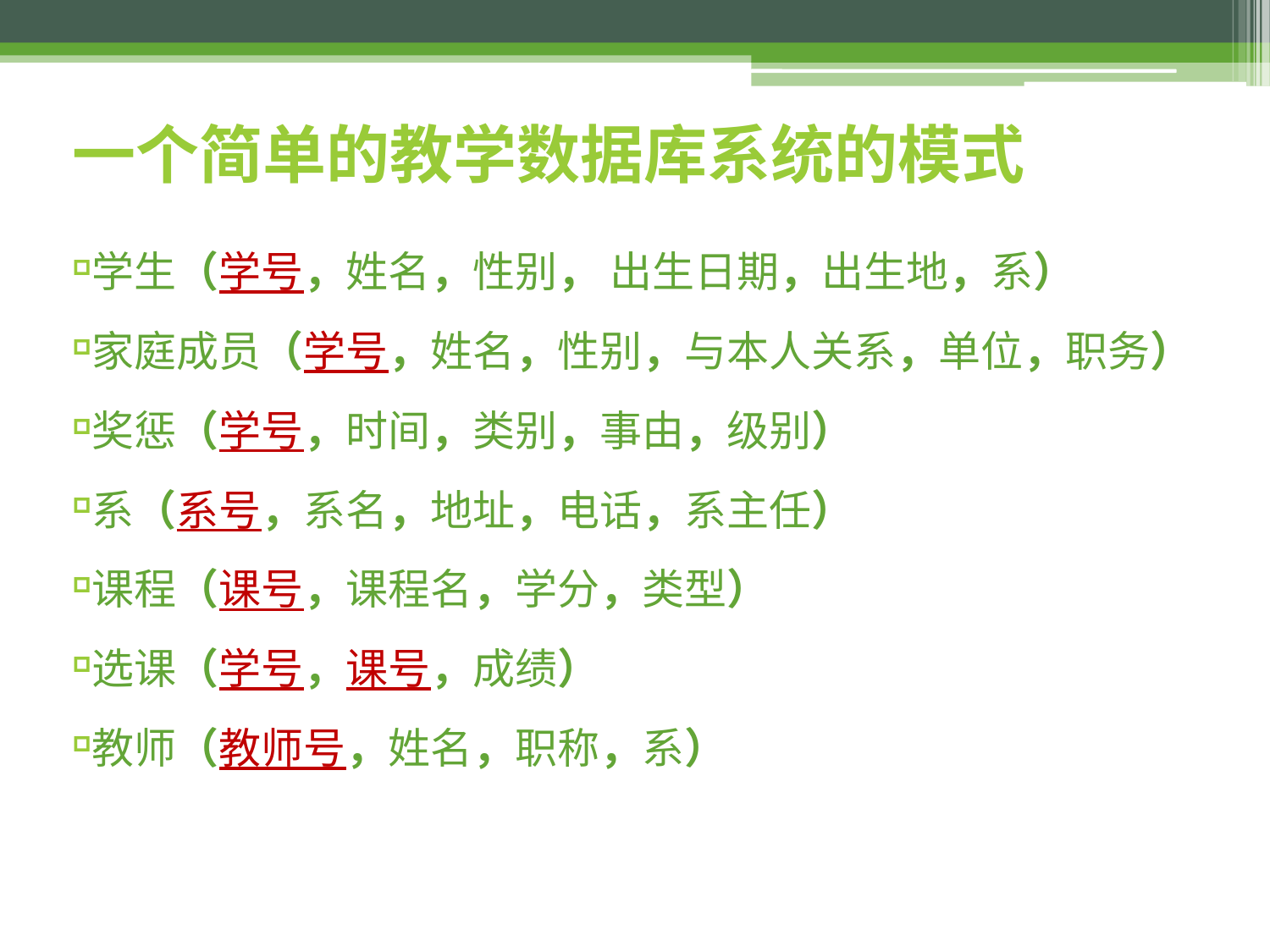

# 一个简单的教学数据库系统的模式
学生（学号，姓名，性别， 出生日期，出生地，系）
家庭成员（学号，姓名，性别，与本人关系，单位，职务）
奖惩（学号，时间，类别，事由，级别）
系（系号，系名，地址，电话，系主任）
课程（课号，课程名，学分，类型）
选课（学号，课号，成绩）
教师（教师号，姓名，职称，系）